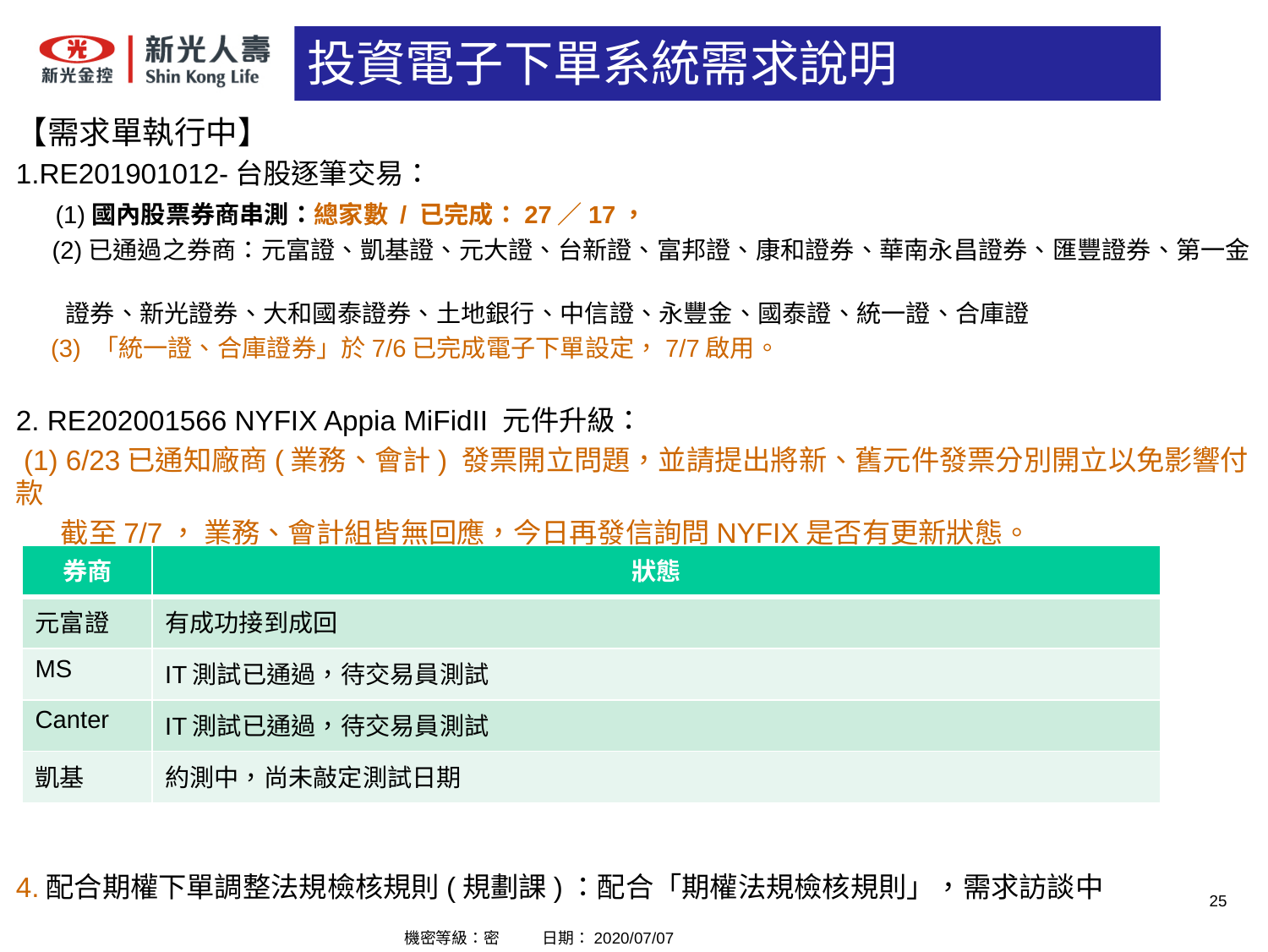

# 投資電子下單系統需求說明
【需求單執行中】
1.RE201901012-台股逐筆交易：
　 (1)國內股票券商串測：總家數 / 已完成：27／17，
　 (2)已通過之券商：元富證、凱基證、元大證、台新證、富邦證、康和證券、華南永昌證券、匯豐證券、第一金
　　證券、新光證券、大和國泰證券、土地銀行、中信證、永豐金、國泰證、統一證、合庫證
     (3) 「統一證、合庫證券」於7/6已完成電子下單設定，7/7啟用。

2. RE202001566 NYFIX Appia MiFidII 元件升級：
 (1) 6/23已通知廠商(業務、會計) 發票開立問題，並請提出將新、舊元件發票分別開立以免影響付款
      截至7/7， 業務、會計組皆無回應，今日再發信詢問NYFIX是否有更新狀態。
 (2) 7/6 Middleware成功接到成回，約券商執行個案測試。

4.配合期權下單調整法規檢核規則(規劃課)：配合「期權法規檢核規則」，需求訪談中

| 券商 | 狀態 |
| --- | --- |
| 元富證 | 有成功接到成回 |
| MS | IT測試已通過，待交易員測試 |
| Canter | IT測試已通過，待交易員測試 |
| 凱基 | 約測中，尚未敲定測試日期 |
機密等級：密            日期：2020/07/07